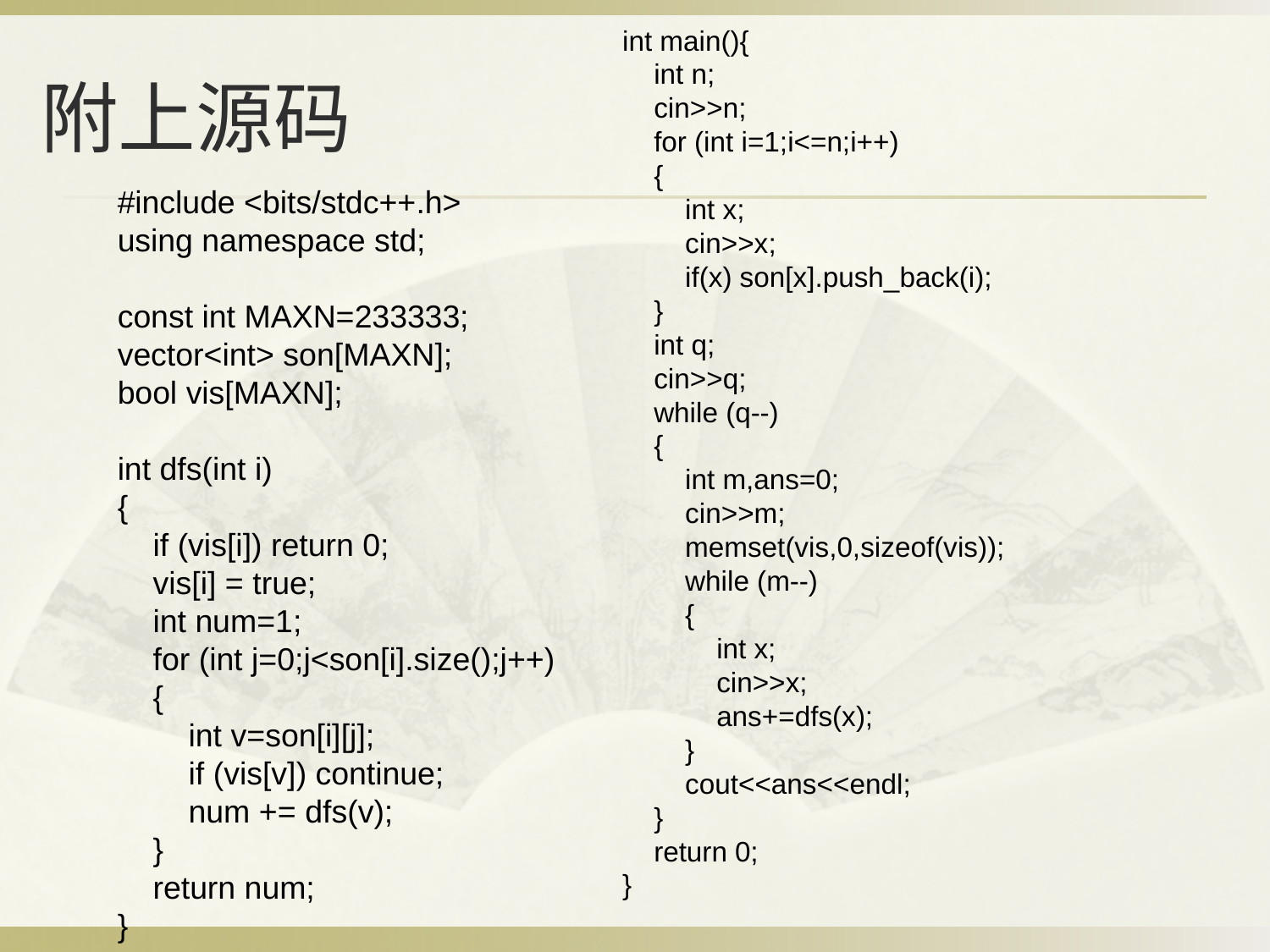

int main(){
    int n;
    cin>>n;
    for (int i=1;i<=n;i++)
    {
        int x;
        cin>>x;
        if(x) son[x].push_back(i);
    }
    int q;
    cin>>q;
    while (q--)
    {
        int m,ans=0;
        cin>>m;
        memset(vis,0,sizeof(vis));
        while (m--)
        {
            int x;
            cin>>x;
            ans+=dfs(x);
        }
        cout<<ans<<endl;
    }
    return 0;
}

# 附上源码
#include <bits/stdc++.h>
using namespace std;

const int MAXN=233333;
vector<int> son[MAXN];
bool vis[MAXN];

int dfs(int i)
{
    if (vis[i]) return 0;
    vis[i] = true;
    int num=1;
    for (int j=0;j<son[i].size();j++)
    {
        int v=son[i][j];
        if (vis[v]) continue;
        num += dfs(v);
    }
    return num;
}